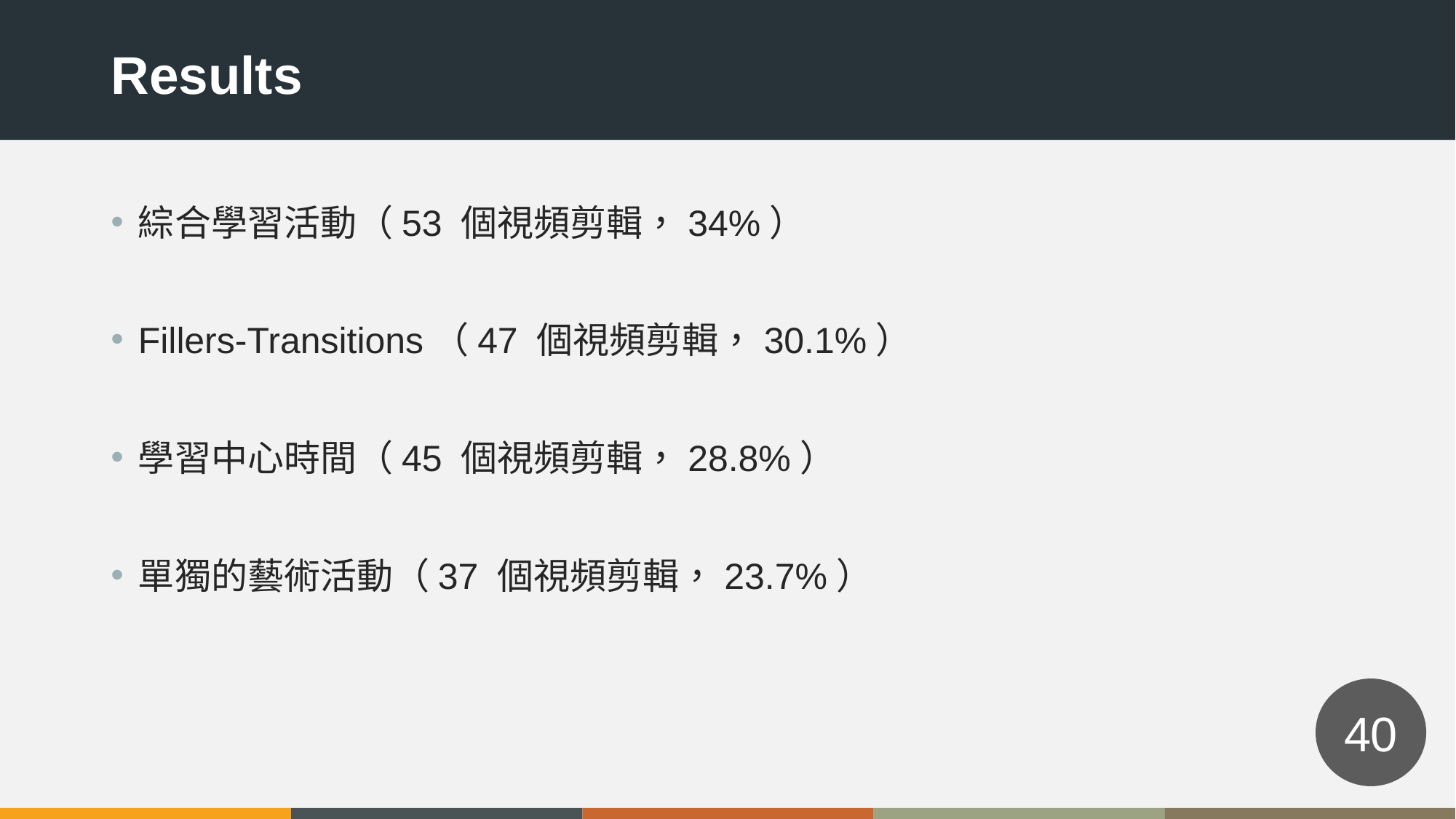

Results
綜合學習活動（53 個視頻剪輯，34%）

Fillers-Transitions（47 個視頻剪輯，30.1%）

學習中心時間（45 個視頻剪輯，28.8%）

單獨的藝術活動（37 個視頻剪輯，23.7%）
40